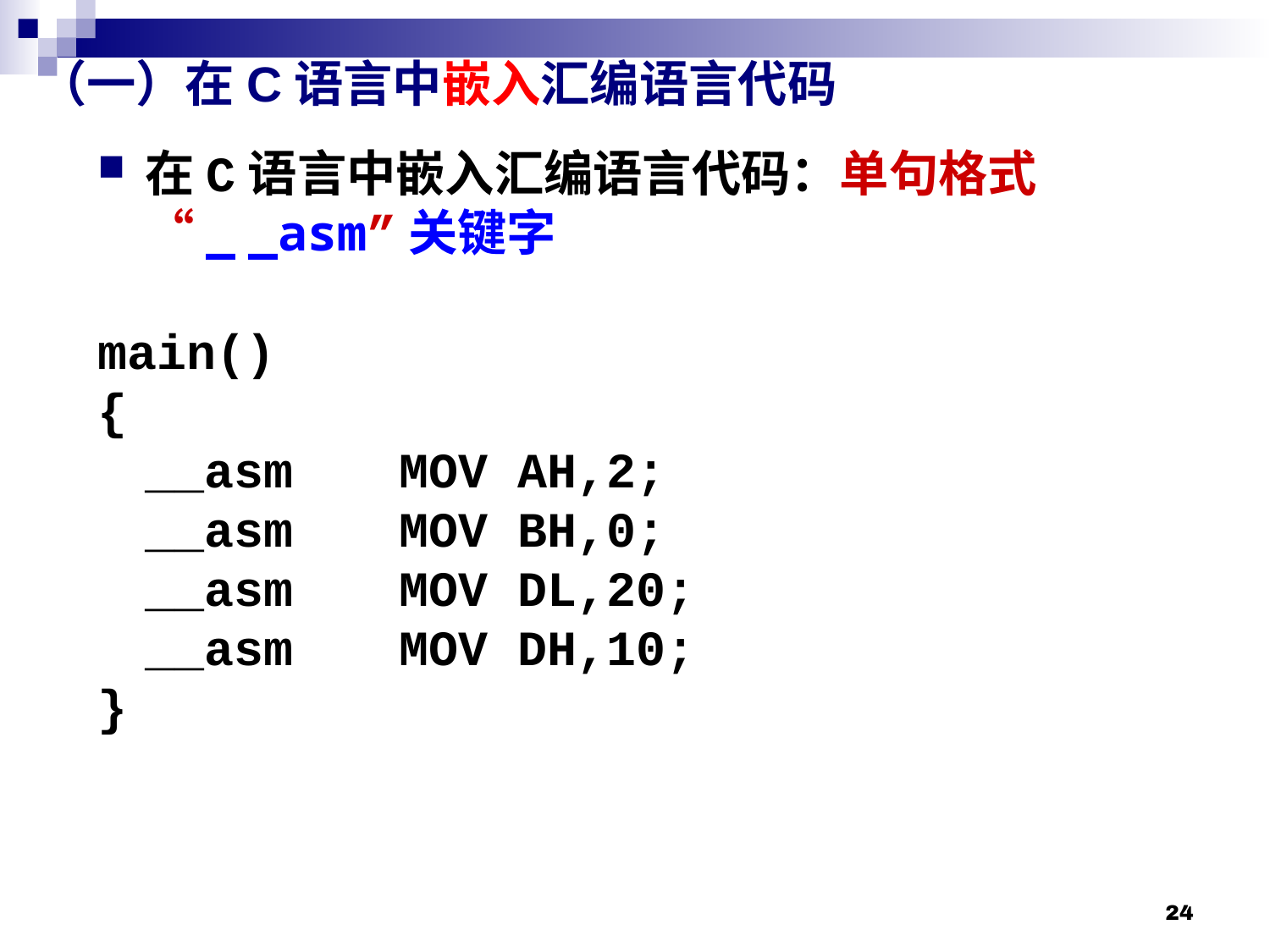

# （一）在C语言中嵌入汇编语言代码
在C语言中嵌入汇编语言代码：单句格式
“_ _asm”关键字

main()
{
	__asm	MOV AH,2;
	__asm	MOV BH,0;
	__asm	MOV DL,20;
	__asm	MOV DH,10;
}
24